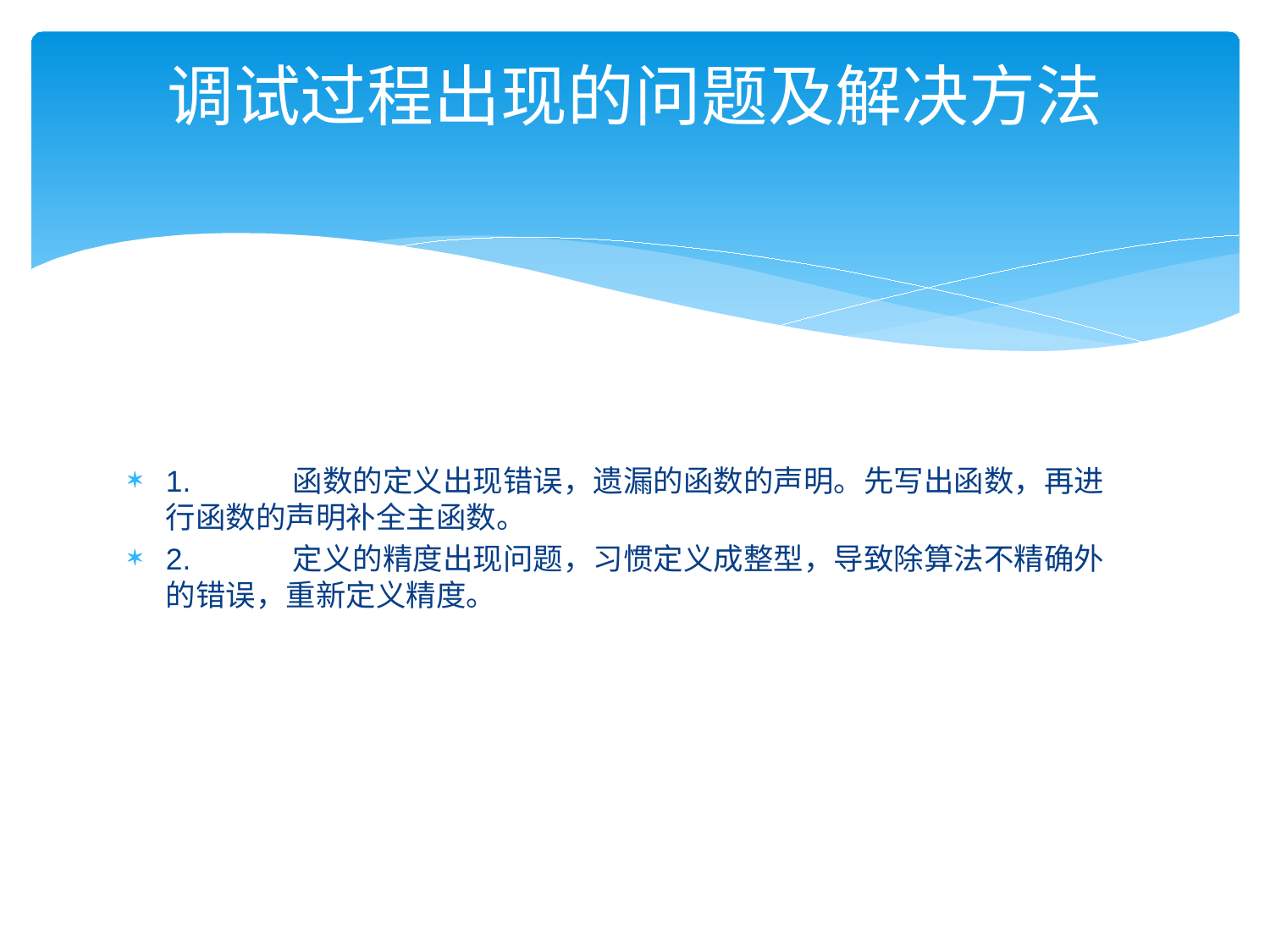

# 调试过程出现的问题及解决方法
1.	函数的定义出现错误，遗漏的函数的声明。先写出函数，再进行函数的声明补全主函数。
2.	定义的精度出现问题，习惯定义成整型，导致除算法不精确外的错误，重新定义精度。